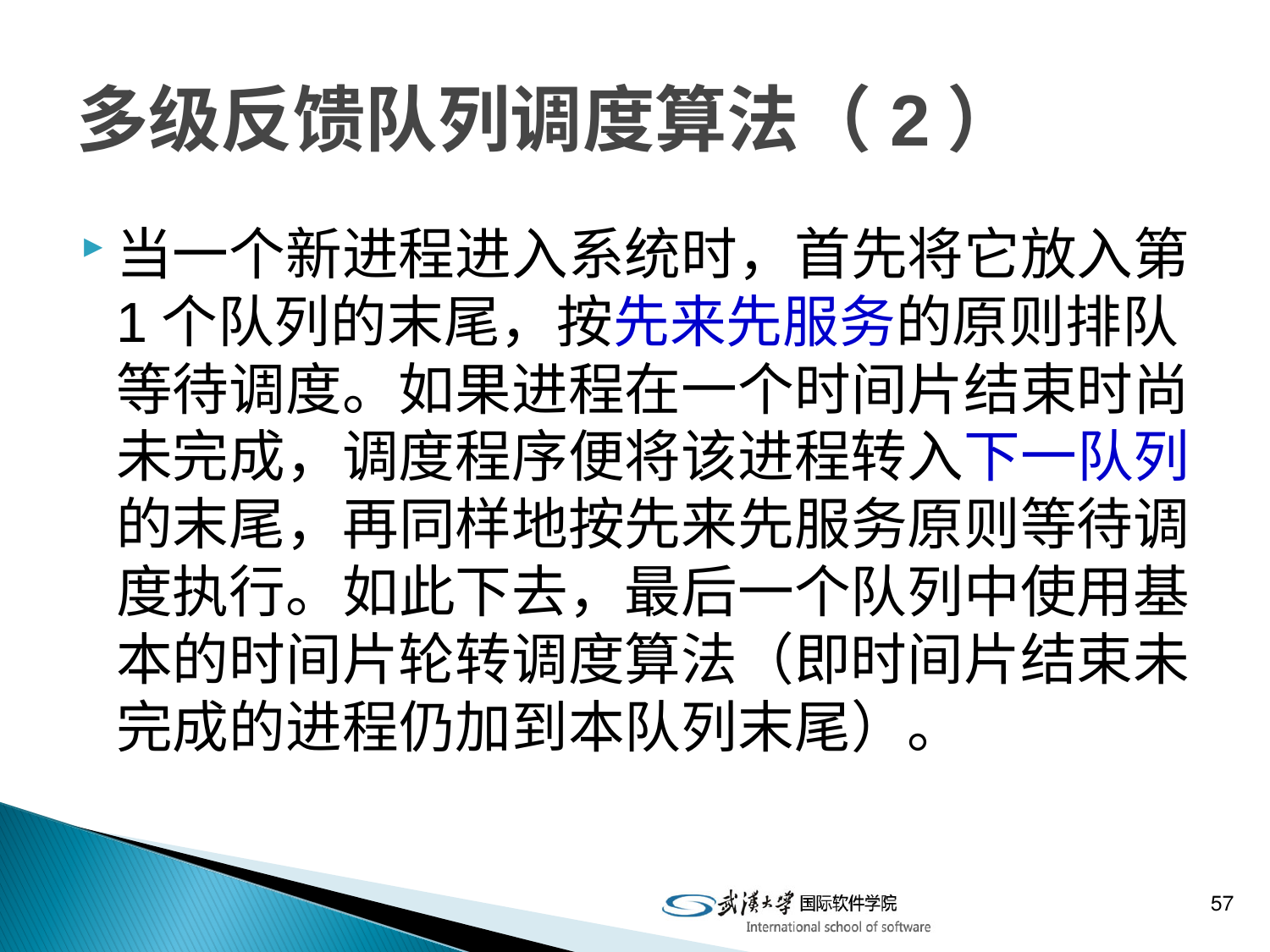

# 多级反馈队列调度算法（2）
当一个新进程进入系统时，首先将它放入第1个队列的末尾，按先来先服务的原则排队等待调度。如果进程在一个时间片结束时尚未完成，调度程序便将该进程转入下一队列的末尾，再同样地按先来先服务原则等待调度执行。如此下去，最后一个队列中使用基本的时间片轮转调度算法（即时间片结束未完成的进程仍加到本队列末尾）。